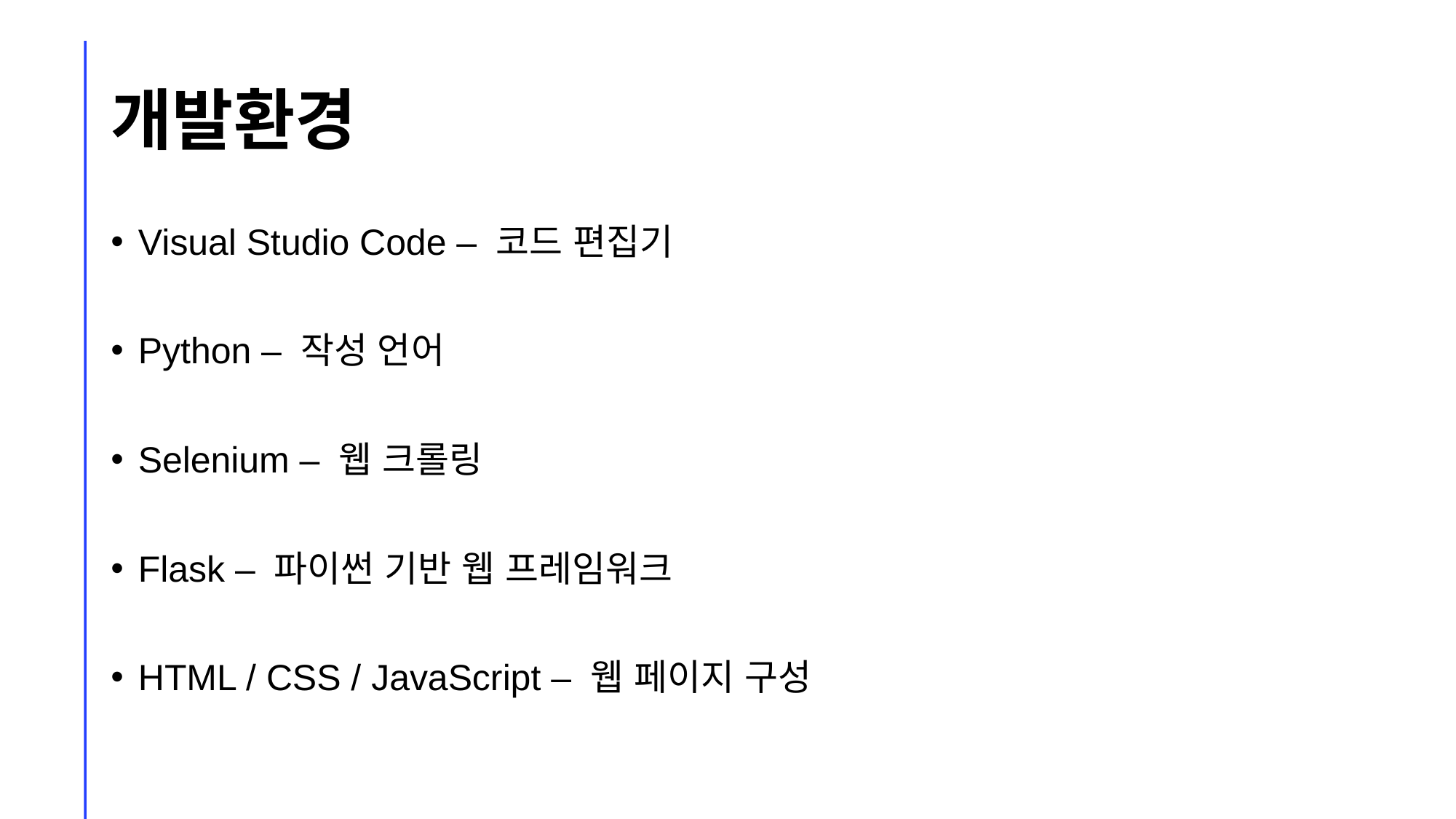

# 개발환경
Visual Studio Code – 코드 편집기

Python – 작성 언어

Selenium – 웹 크롤링

Flask – 파이썬 기반 웹 프레임워크

HTML / CSS / JavaScript – 웹 페이지 구성